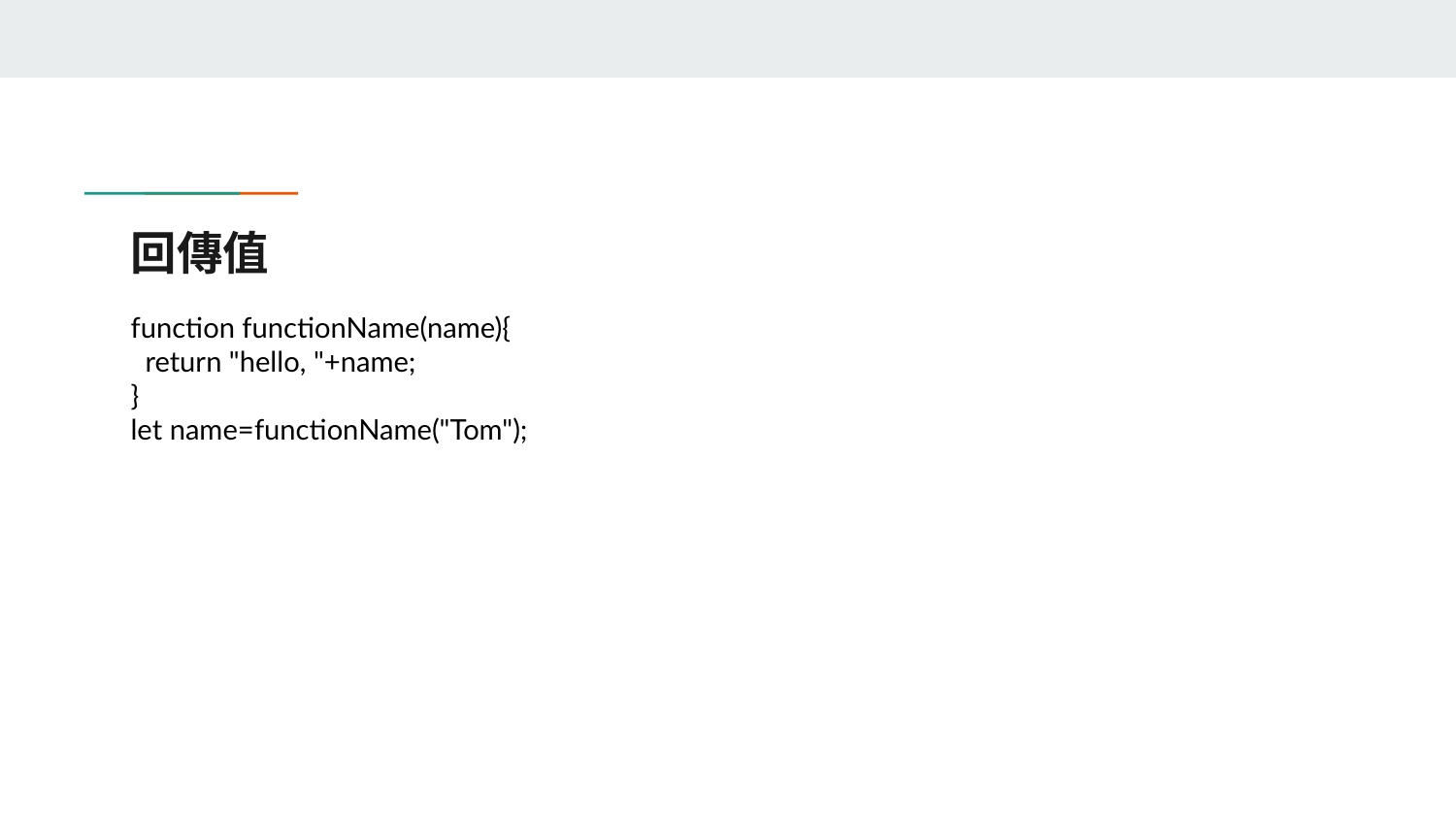

# 回傳值
function functionName(name){
  return "hello, "+name;
}
let name=functionName("Tom");